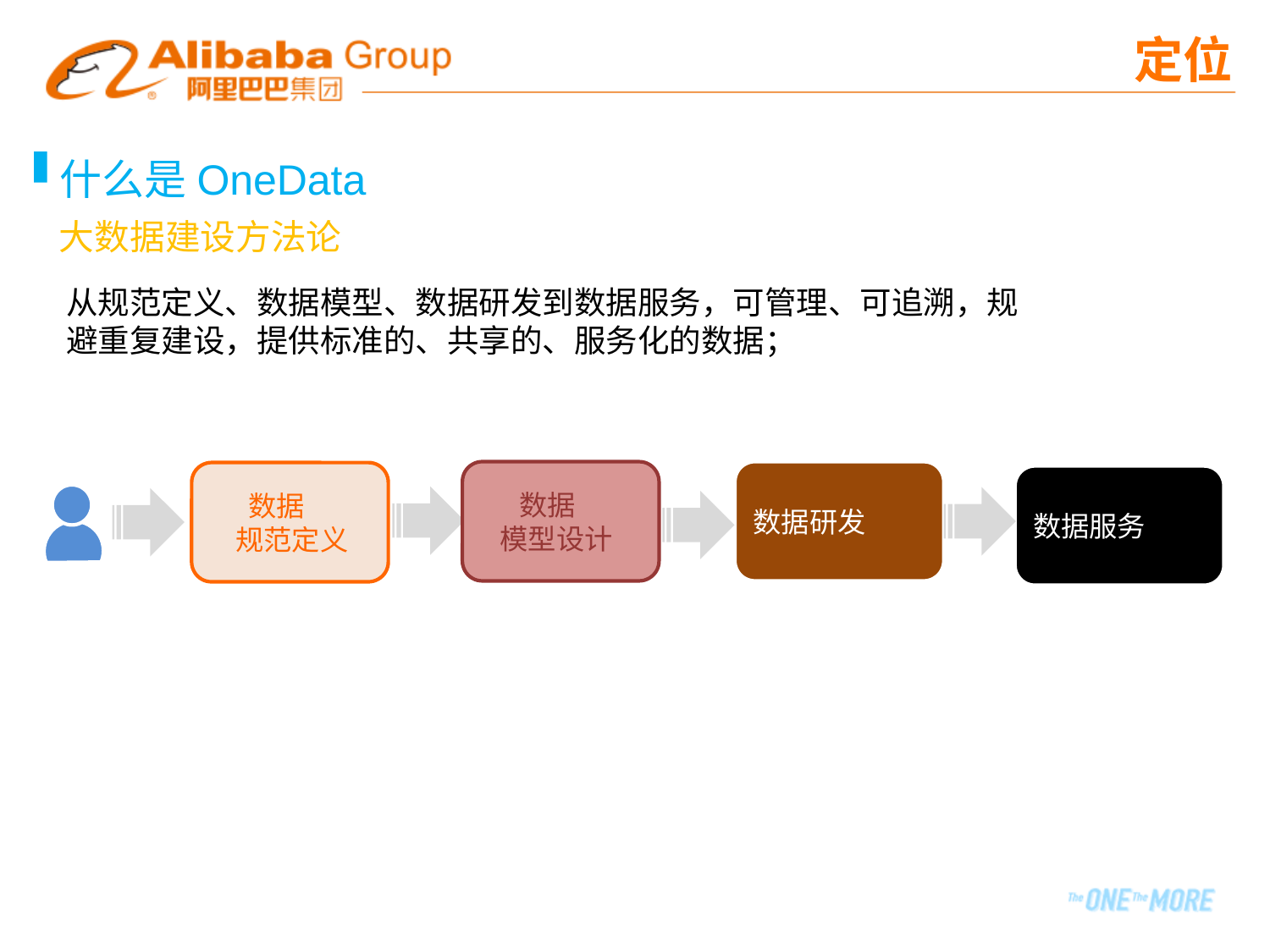

定位
什么是OneData

大数据建设方法论
从规范定义、数据模型、数据研发到数据服务，可管理、可追溯，规避重复建设，提供标准的、共享的、服务化的数据；
数据研发
     数据
  模型设计
     数据
   规范定义
数据服务